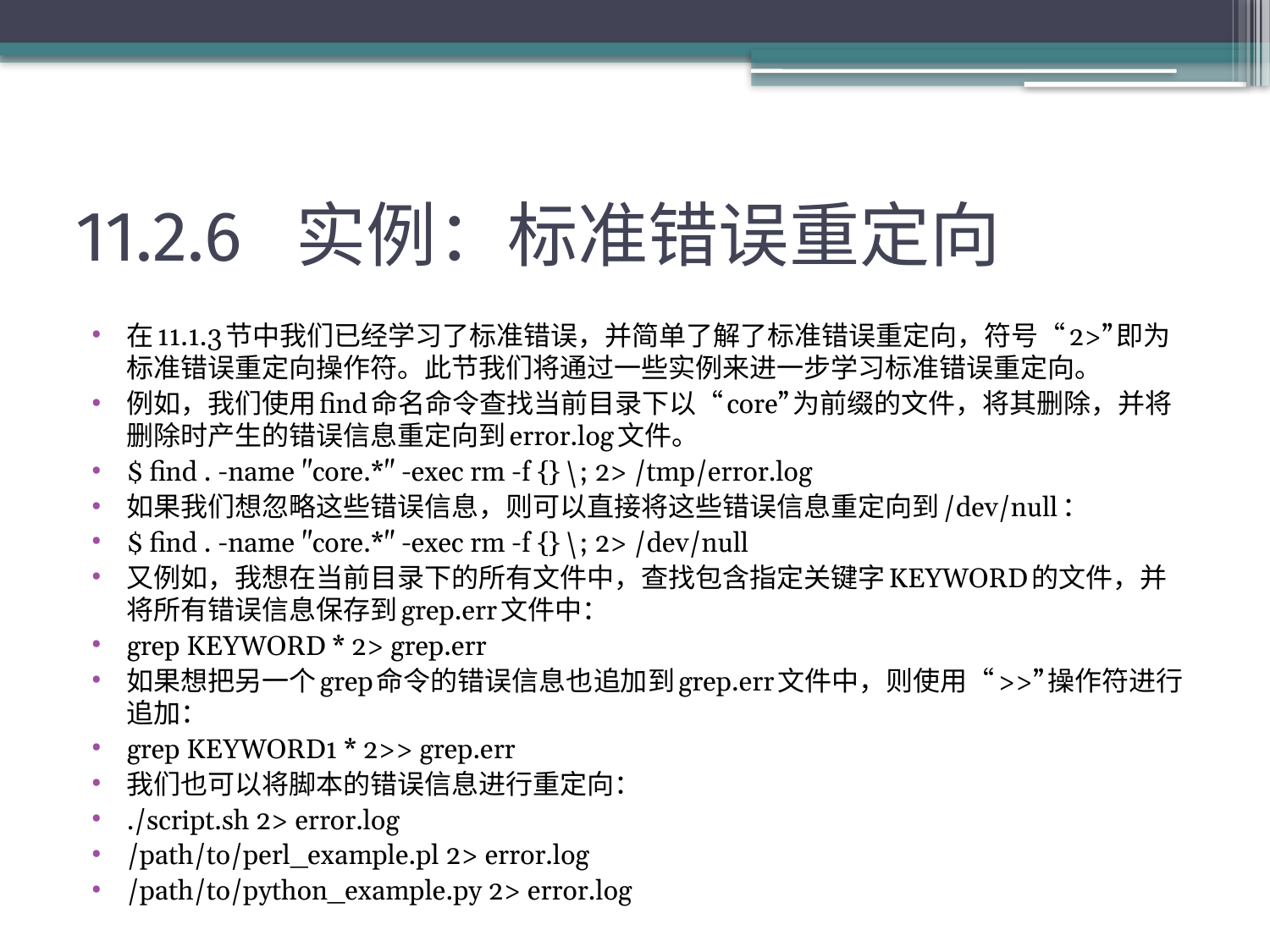

# 11.2.6  实例：标准错误重定向
在11.1.3节中我们已经学习了标准错误，并简单了解了标准错误重定向，符号“2>”即为标准错误重定向操作符。此节我们将通过一些实例来进一步学习标准错误重定向。
例如，我们使用find命名命令查找当前目录下以“core”为前缀的文件，将其删除，并将删除时产生的错误信息重定向到error.log文件。
$ find . -name "core.*" -exec rm -f {} \; 2> /tmp/error.log
如果我们想忽略这些错误信息，则可以直接将这些错误信息重定向到/dev/null：
$ find . -name "core.*" -exec rm -f {} \; 2> /dev/null
又例如，我想在当前目录下的所有文件中，查找包含指定关键字KEYWORD的文件，并将所有错误信息保存到grep.err文件中：
grep KEYWORD * 2> grep.err
如果想把另一个grep命令的错误信息也追加到grep.err文件中，则使用“>>”操作符进行追加：
grep KEYWORD1 * 2>> grep.err
我们也可以将脚本的错误信息进行重定向：
./script.sh 2> error.log
/path/to/perl_example.pl 2> error.log
/path/to/python_example.py 2> error.log